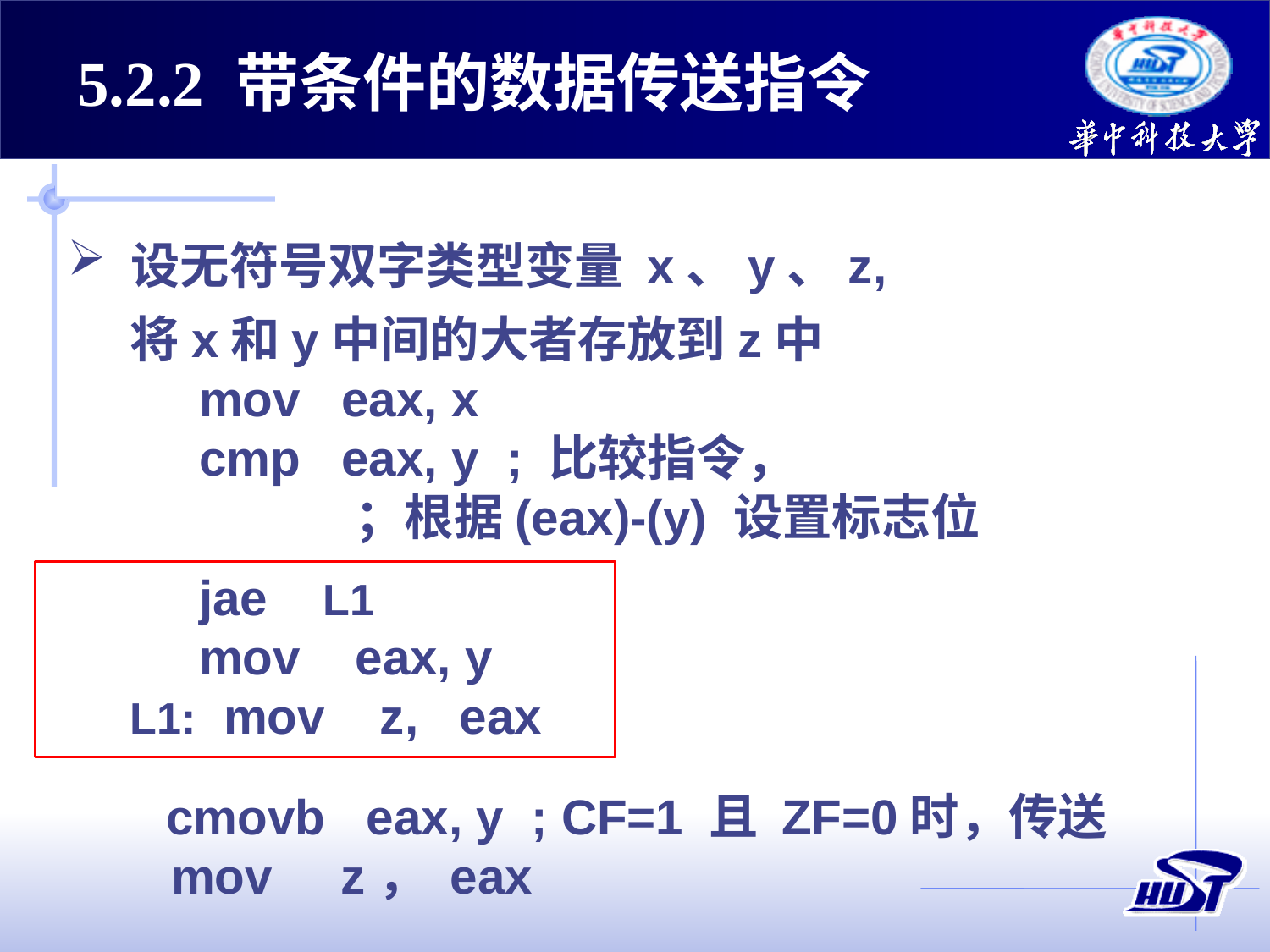

5.2.2 带条件的数据传送指令
设无符号双字类型变量 x、y、z,
将x和y中间的大者存放到z中
     mov   eax, x
     cmp   eax, y  ; 比较指令，
                   ；根据(eax)-(y) 设置标志位
     jae    L1
     mov    eax, y
L1:  mov    z,   eax

 cmovb   eax, y  ; CF=1 且 ZF=0时，传送
 mov     z， eax